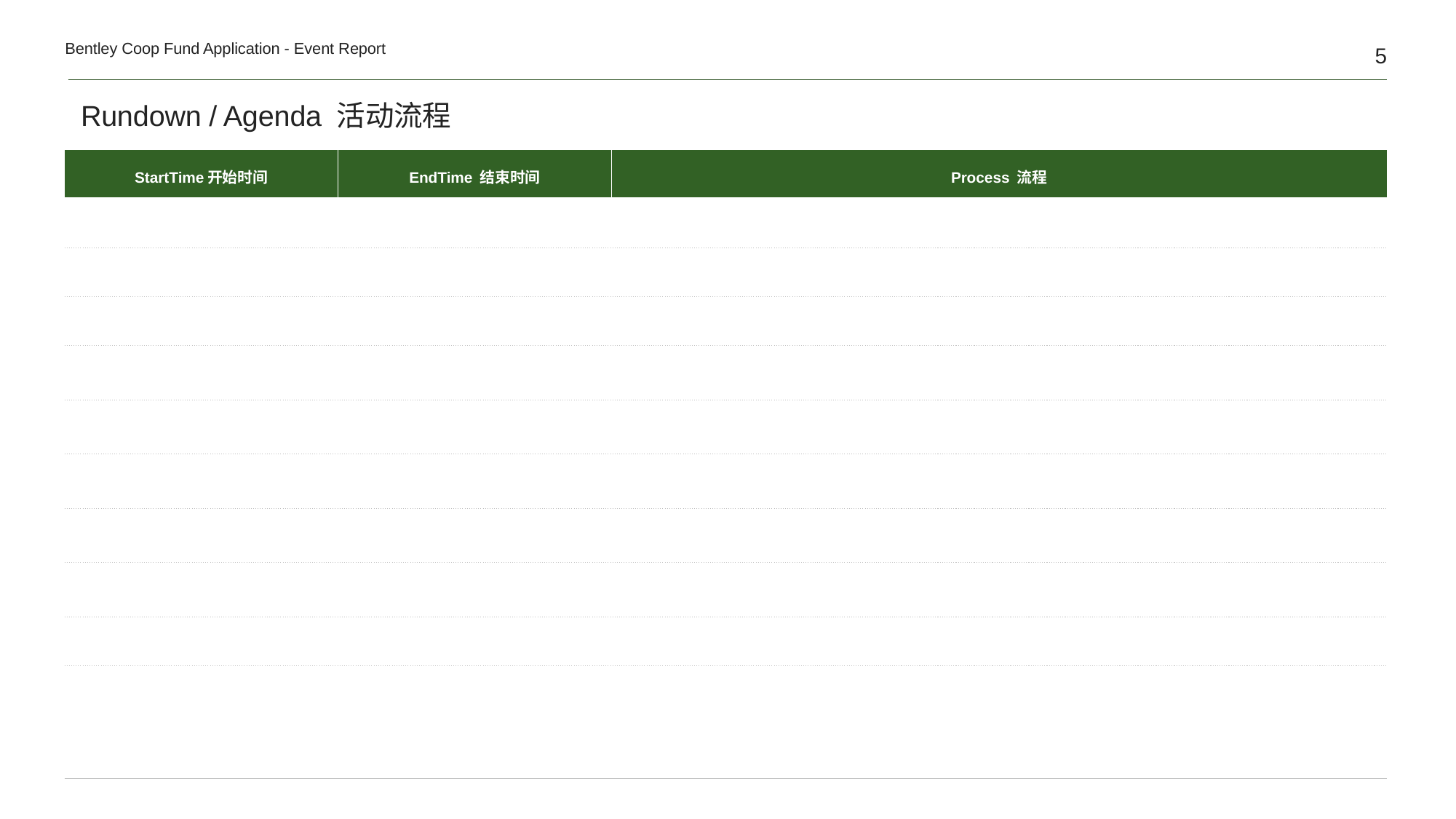

5
Bentley Coop Fund Application - Event Report
Rundown / Agenda 活动流程
| StartTime开始时间 | EndTime 结束时间 | Process 流程 |
| --- | --- | --- |
|  |  |  |
|  |  |  |
|  |  |  |
|  |  |  |
|  |  |  |
|  |  |  |
|  |  |  |
|  |  |  |
|  |  |  |
|  |  |  |